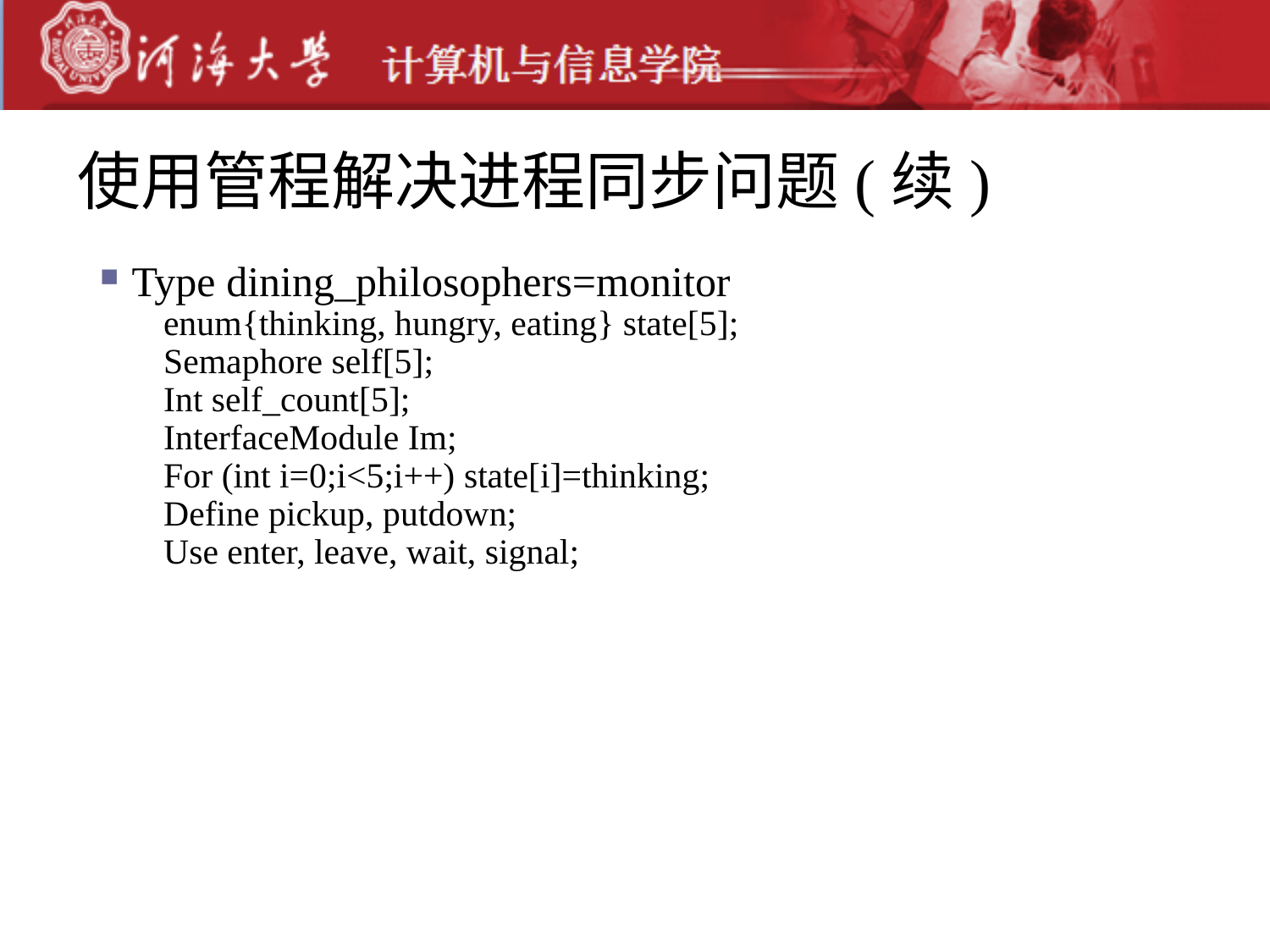

# 使用管程解决进程同步问题(续)
Type dining_philosophers=monitor
enum{thinking, hungry, eating} state[5];
Semaphore self[5];
Int self_count[5];
InterfaceModule Im;
For (int i=0;i<5;i++) state[i]=thinking;
Define pickup, putdown;
Use enter, leave, wait, signal;